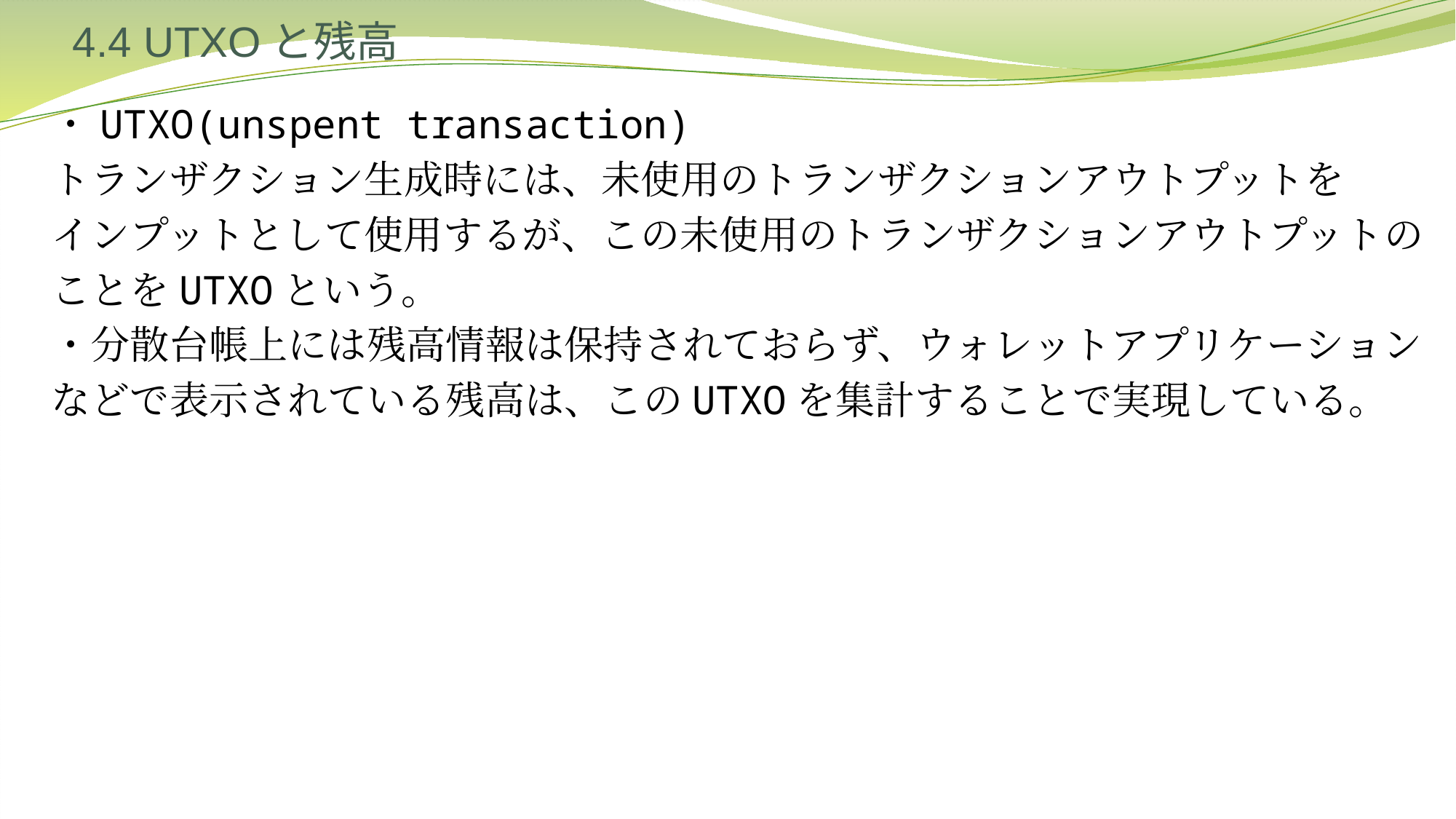

# 4.4 UTXOと残高
・UTXO(unspent transaction)
トランザクション生成時には、未使用のトランザクションアウトプットを
インプットとして使用するが、この未使用のトランザクションアウトプットの
ことをUTXOという。
・分散台帳上には残高情報は保持されておらず、ウォレットアプリケーション
などで表示されている残高は、このUTXOを集計することで実現している。